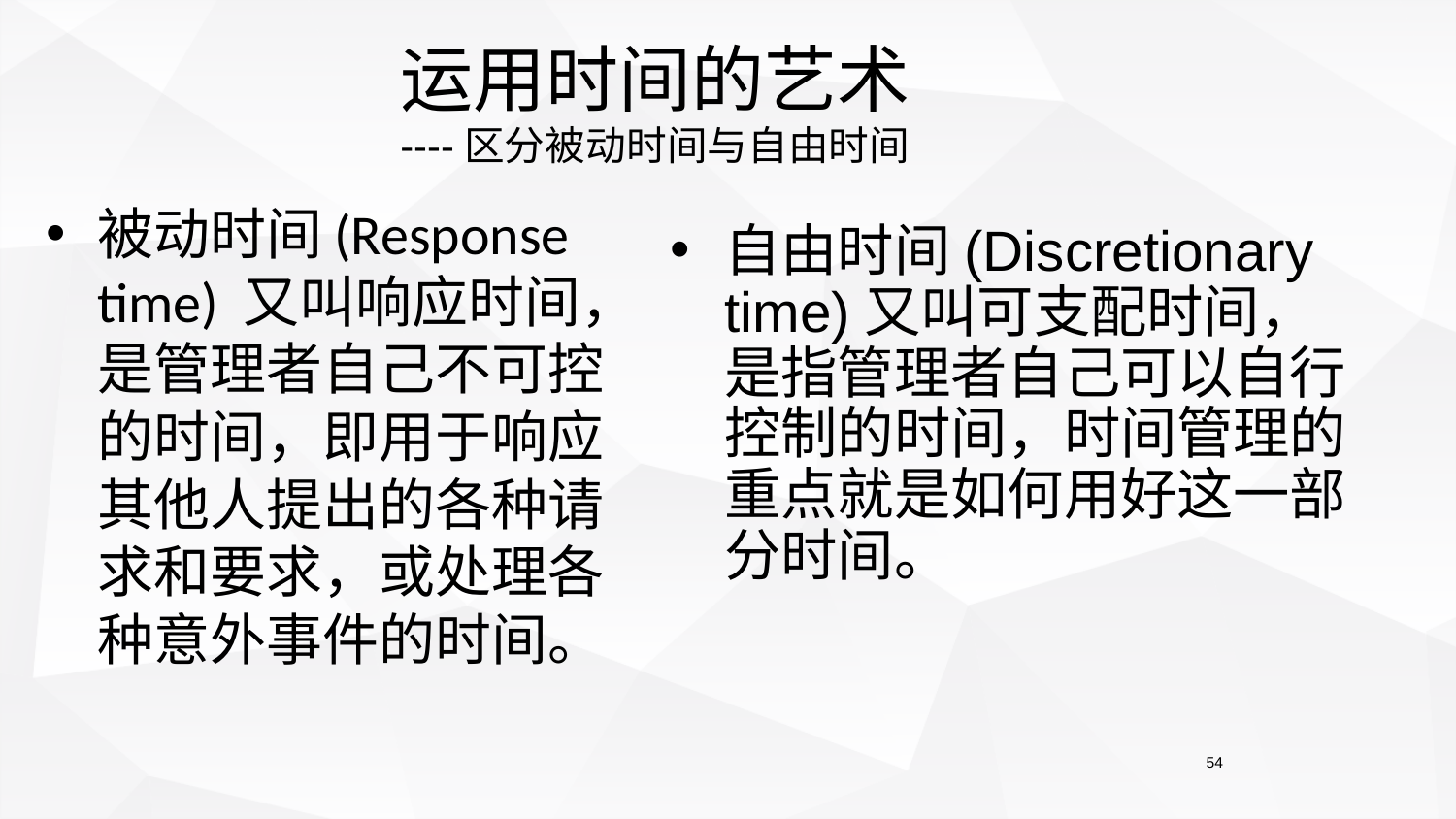

# 运用时间的艺术 ----区分被动时间与自由时间
被动时间(Response time) 又叫响应时间，是管理者自己不可控的时间，即用于响应其他人提出的各种请求和要求，或处理各种意外事件的时间。
自由时间(Discretionary time)又叫可支配时间，是指管理者自己可以自行控制的时间，时间管理的重点就是如何用好这一部分时间。
54